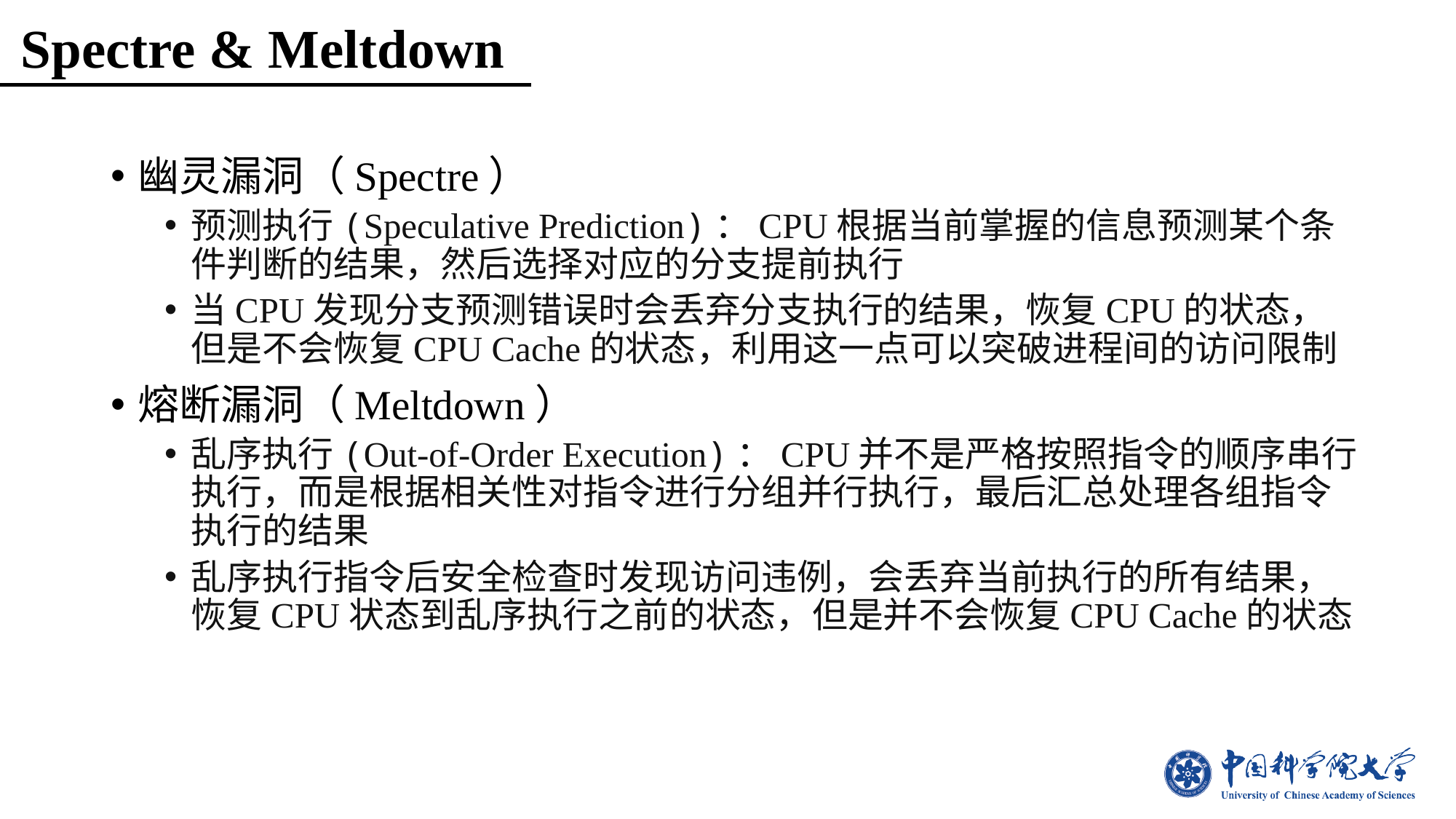

# Spectre & Meltdown
幽灵漏洞（Spectre）
预测执行(Speculative Prediction)：CPU根据当前掌握的信息预测某个条件判断的结果，然后选择对应的分支提前执行
当CPU发现分支预测错误时会丢弃分支执行的结果，恢复CPU的状态，但是不会恢复CPU Cache的状态，利用这一点可以突破进程间的访问限制
熔断漏洞（Meltdown）
乱序执行(Out-of-Order Execution)：CPU并不是严格按照指令的顺序串行执行，而是根据相关性对指令进行分组并行执行，最后汇总处理各组指令执行的结果
乱序执行指令后安全检查时发现访问违例，会丢弃当前执行的所有结果，恢复CPU状态到乱序执行之前的状态，但是并不会恢复CPU Cache的状态